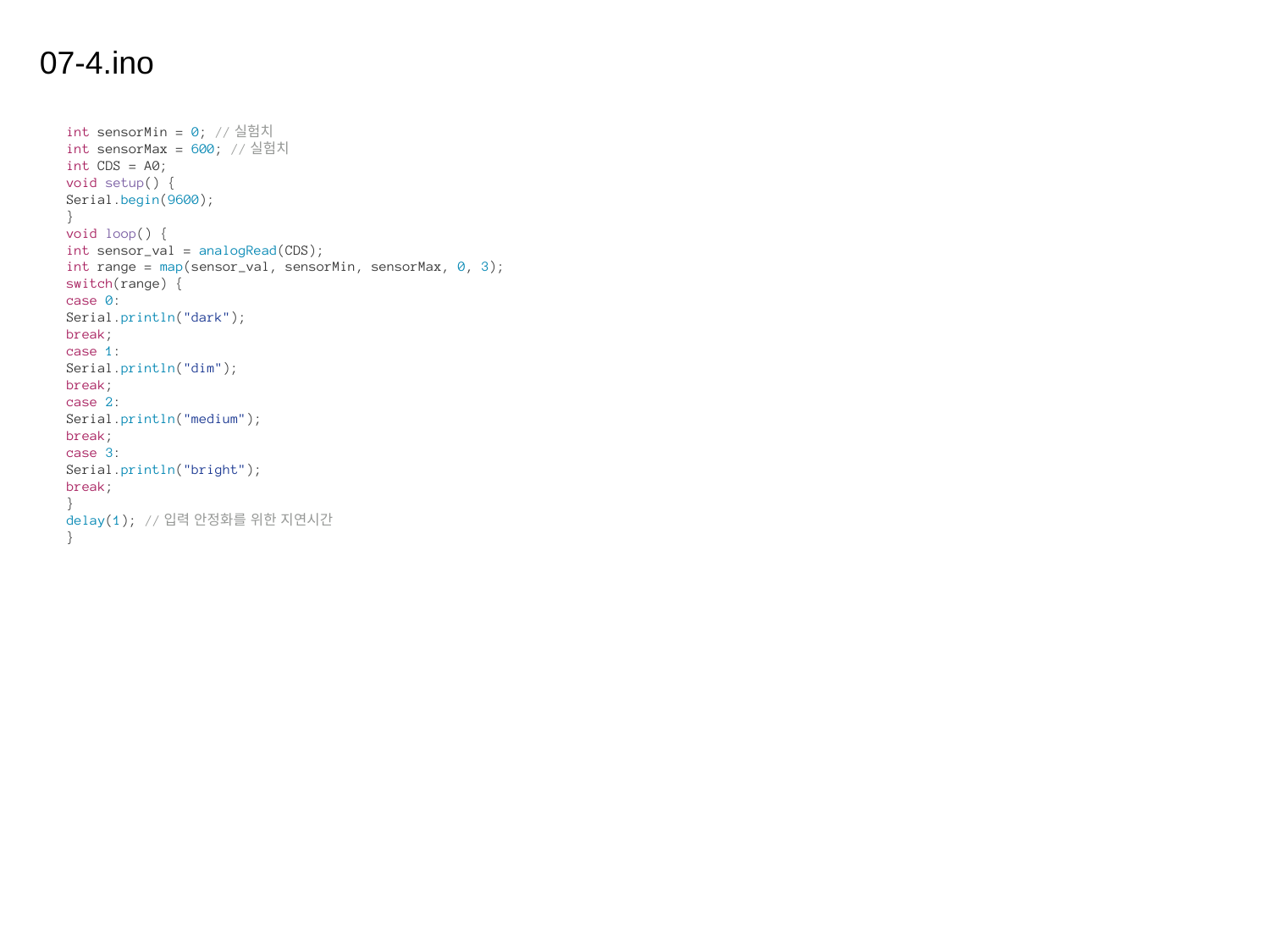

07-4.ino
int sensorMin = 0; //실험치
int sensorMax = 600; //실험치
int CDS = A0;
void setup() {
Serial.begin(9600);
}
void loop() {
int sensor_val = analogRead(CDS);
int range = map(sensor_val, sensorMin, sensorMax, 0, 3);
switch(range) {
case 0:
Serial.println("dark");
break;
case 1:
Serial.println("dim");
break;
case 2:
Serial.println("medium");
break;
case 3:
Serial.println("bright");
break;
}
delay(1); //입력 안정화를 위한 지연시간
}